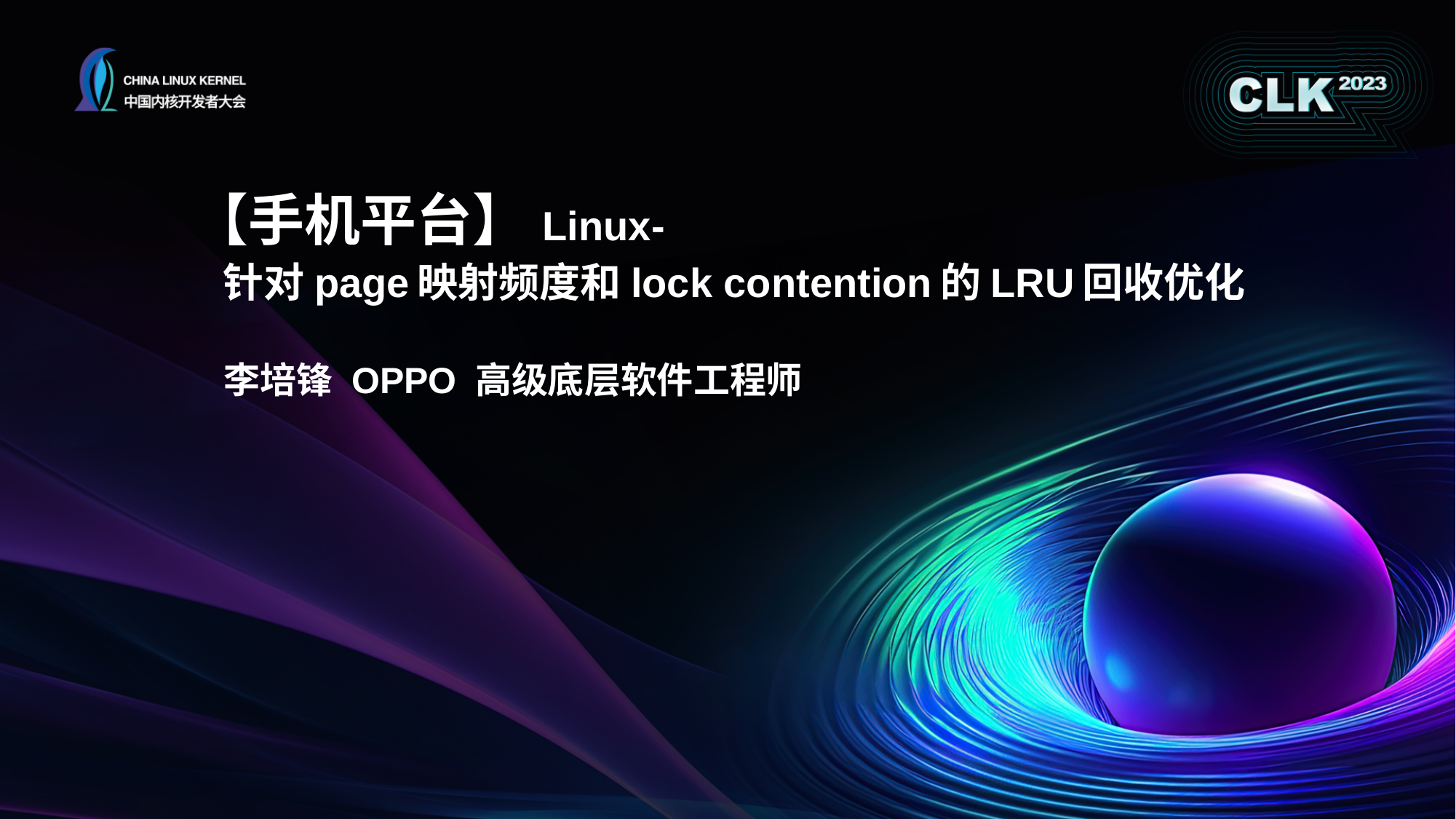

# 【手机平台】Linux- 针对page映射频度和lock contention的LRU回收优化
李培锋 OPPO 高级底层软件工程师